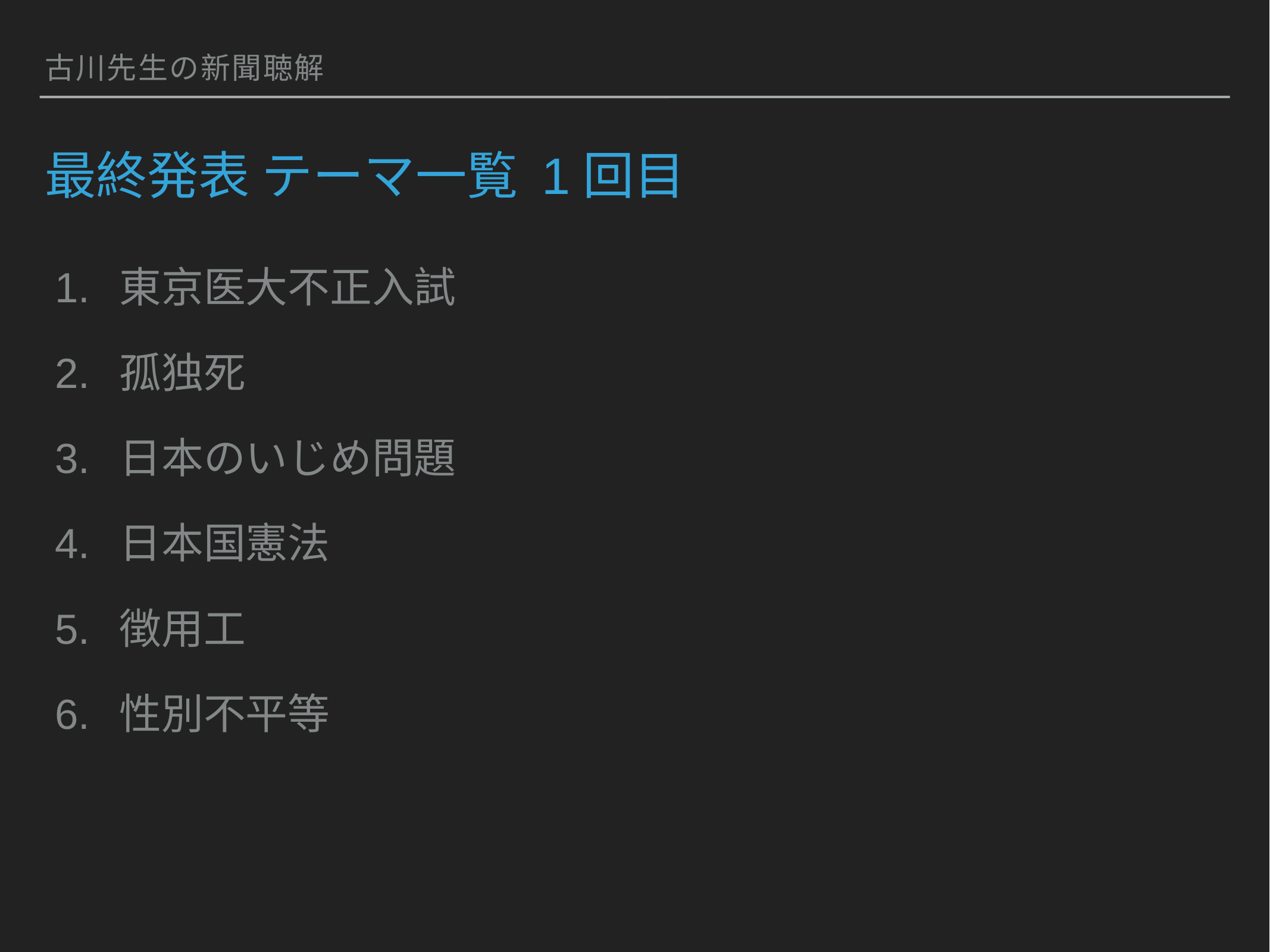

古川先生の新聞聴解
# 最終発表 テーマ一覧 1回目
東京医大不正入試
孤独死
日本のいじめ問題
日本国憲法
徴用工
性別不平等